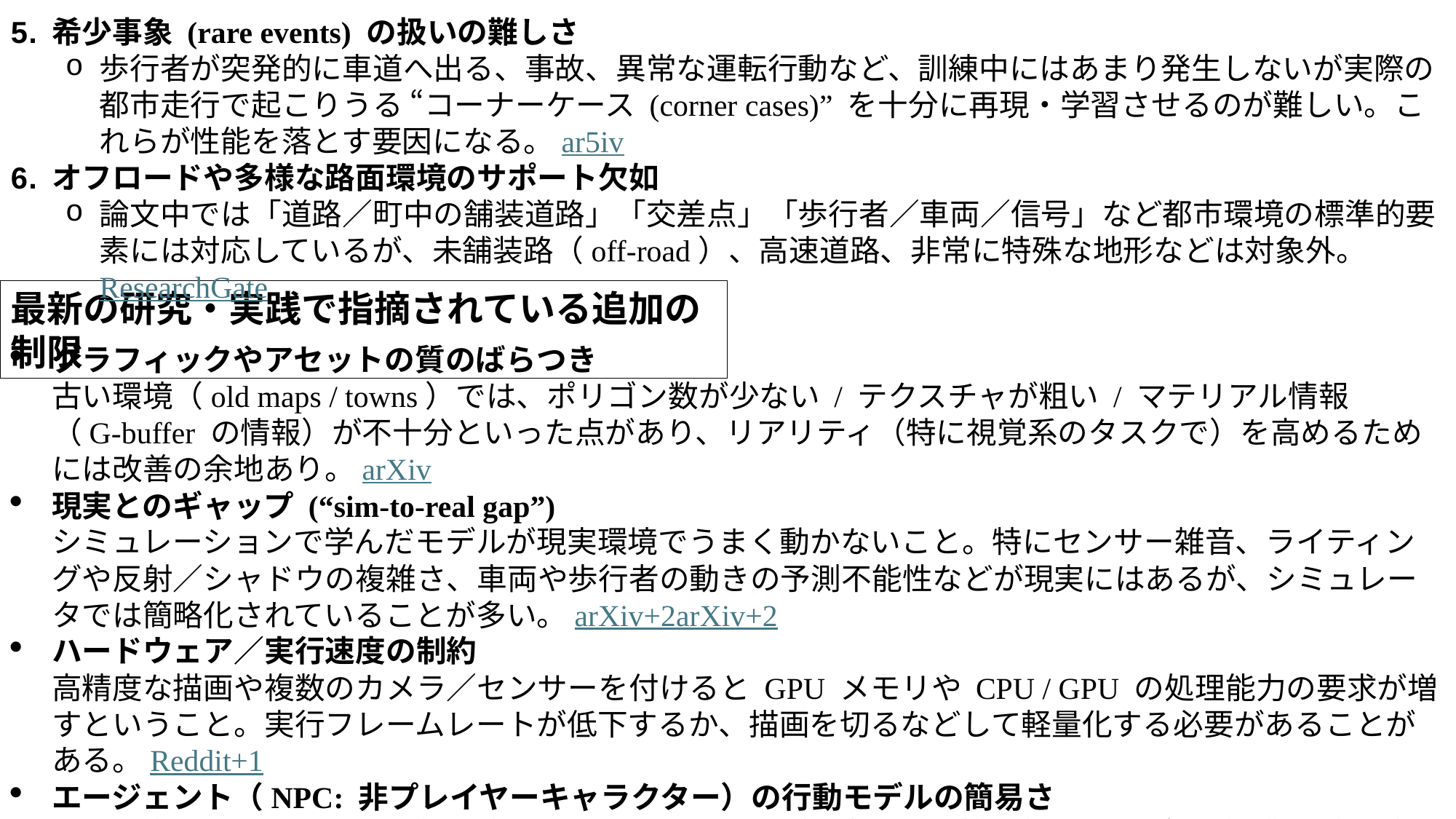

希少事象 (rare events) の扱いの難しさ
歩行者が突発的に車道へ出る、事故、異常な運転行動など、訓練中にはあまり発生しないが実際の都市走行で起こりうる “コーナーケース (corner cases)” を十分に再現・学習させるのが難しい。これらが性能を落とす要因になる。ar5iv
オフロードや多様な路面環境のサポート欠如
論文中では「道路／町中の舗装道路」「交差点」「歩行者／車両／信号」など都市環境の標準的要素には対応しているが、未舗装路（off-road）、高速道路、非常に特殊な地形などは対象外。ResearchGate
最新の研究・実践で指摘されている追加の制限
グラフィックやアセットの質のばらつき
古い環境（old maps / towns）では、ポリゴン数が少ない / テクスチャが粗い / マテリアル情報（G‑buffer の情報）が不十分といった点があり、リアリティ（特に視覚系のタスクで）を高めるためには改善の余地あり。arXiv
現実とのギャップ (“sim‑to‑real gap”)
シミュレーションで学んだモデルが現実環境でうまく動かないこと。特にセンサー雑音、ライティングや反射／シャドウの複雑さ、車両や歩行者の動きの予測不能性などが現実にはあるが、シミュレータでは簡略化されていることが多い。arXiv+2arXiv+2
ハードウェア／実行速度の制約
高精度な描画や複数のカメラ／センサーを付けると GPU メモリや CPU / GPU の処理能力の要求が増すということ。実行フレームレートが低下するか、描画を切るなどして軽量化する必要があることがある。Reddit+1
エージェント（NPC: 非プレイヤーキャラクター）の行動モデルの簡易さ
信号遵守、レーン維持など基本的な挙動は備えているが、交通の複雑な相互作用（予測困難な歩行者行動・他車両のややランダムまたは異常な動きなど）のモデリングが十分ではないという声もある。arXiv+1